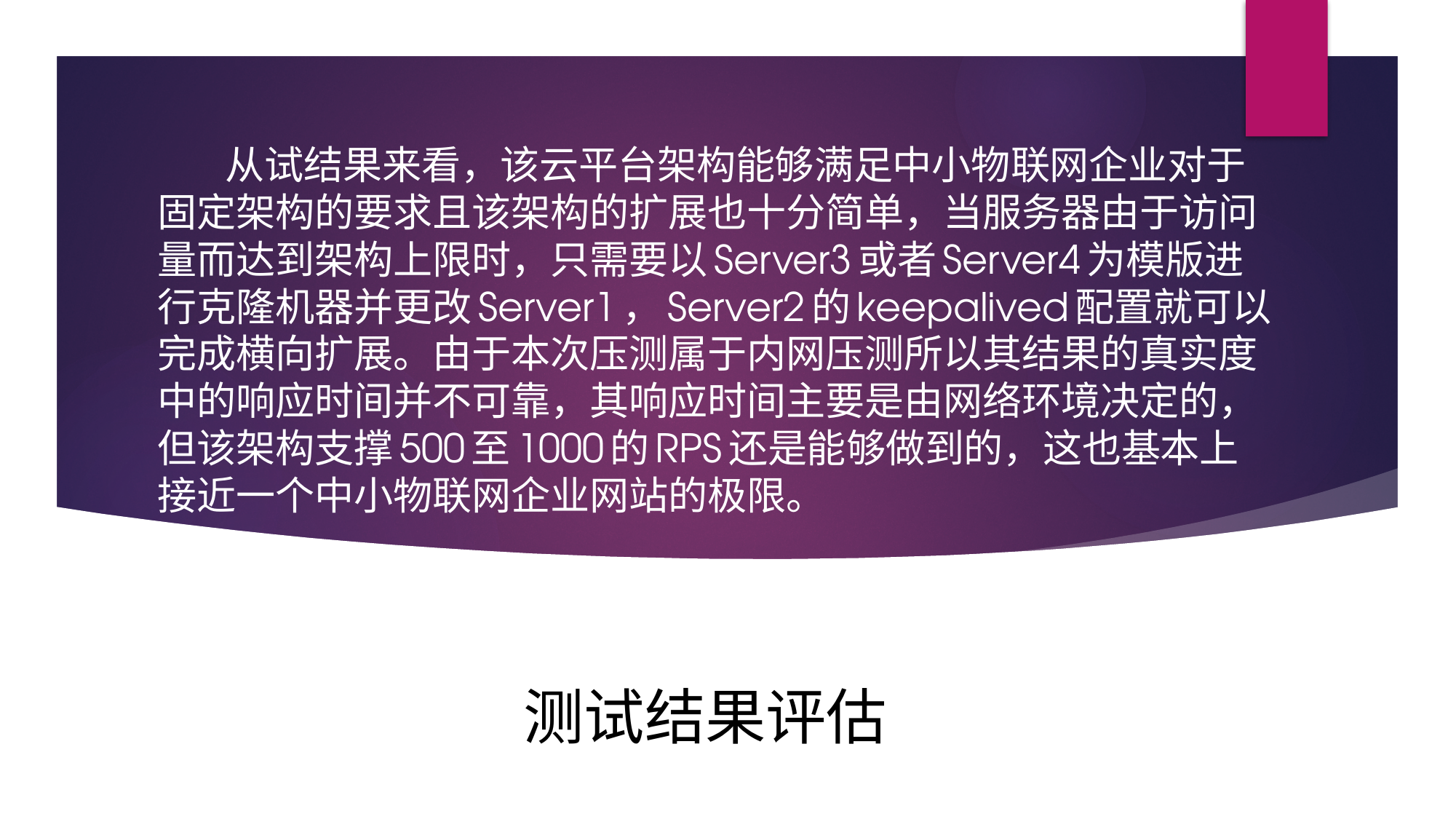

从试结果来看，该云平台架构能够满足中小物联网企业对于固定架构的要求且该架构的扩展也十分简单，当服务器由于访问量而达到架构上限时，只需要以Server3或者Server4为模版进行克隆机器并更改Server1，Server2的keepalived配置就可以完成横向扩展。由于本次压测属于内网压测所以其结果的真实度中的响应时间并不可靠，其响应时间主要是由网络环境决定的，但该架构支撑500至1000的RPS还是能够做到的，这也基本上接近一个中小物联网企业网站的极限。

# 测试结果评估